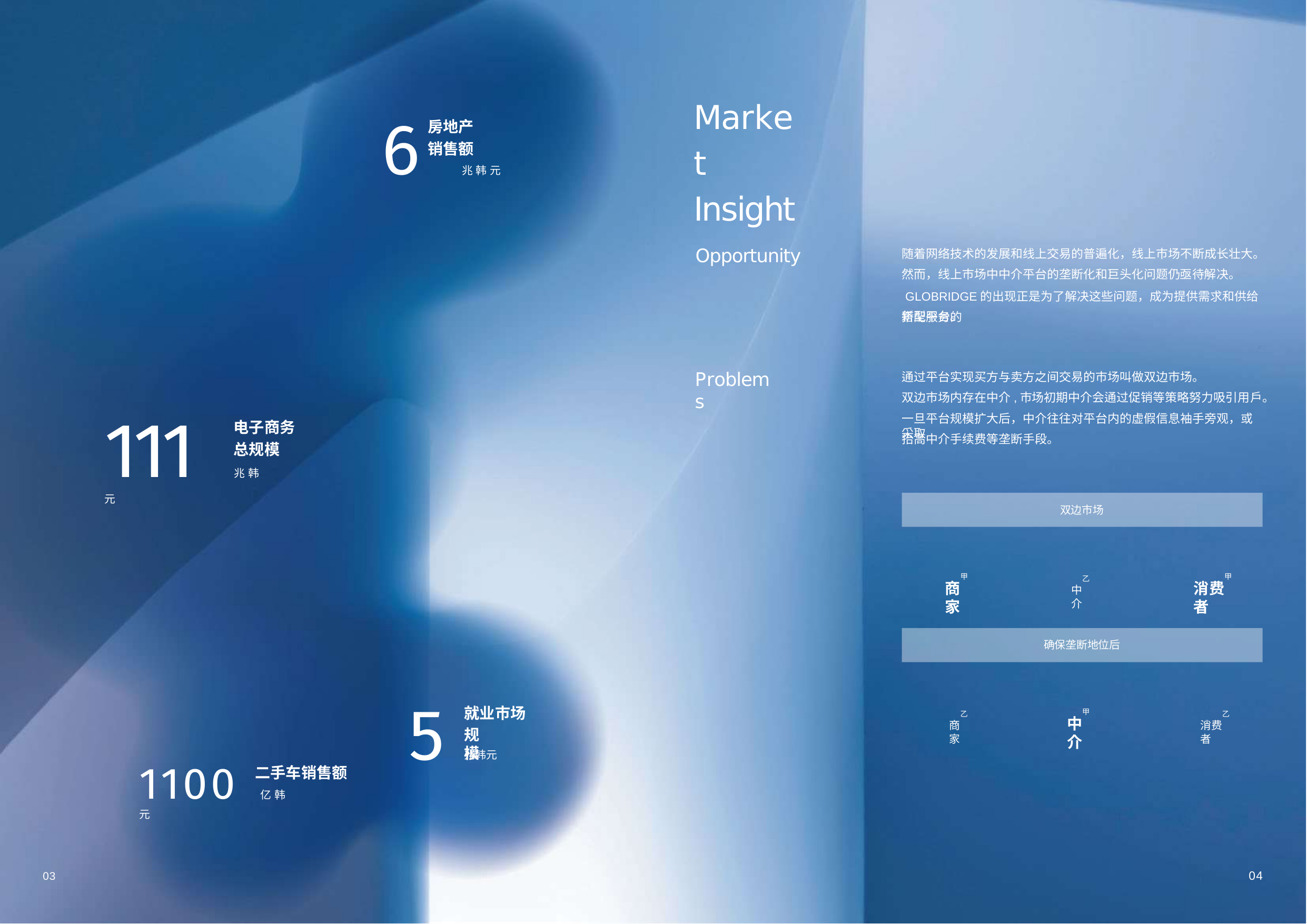

Market  Insight
# 6 兆 韩 元
房地产
销售额
Opportunity
随着网络技术的发展和线上交易的普遍化，线上市场不断成长壮大。
然而，线上市场中中介平台的垄断化和巨头化问题仍亟待解决。
 GLOBRIDGE的出现正是为了解决这些问题，成为提供需求和供给搭配服务的
新型平台。
Problems
通过平台实现买方与卖方之间交易的市场叫做双边市场。
双边市场内存在中介,市场初期中介会通过促销等策略努力吸引用户。
111 兆 韩 元
一旦平台规模扩大后，中介往往对平台内的虚假信息袖手旁观，或采取
电子商务
抬高中介手续费等垄断手段。
总规模
双边市场
商甲家
消费甲 者
中乙介
确保垄断地位后
5
就业市场
中甲介
商乙家
消费乙者
规模
兆韩元
1100 亿 韩 元
二手车销售额
04
03